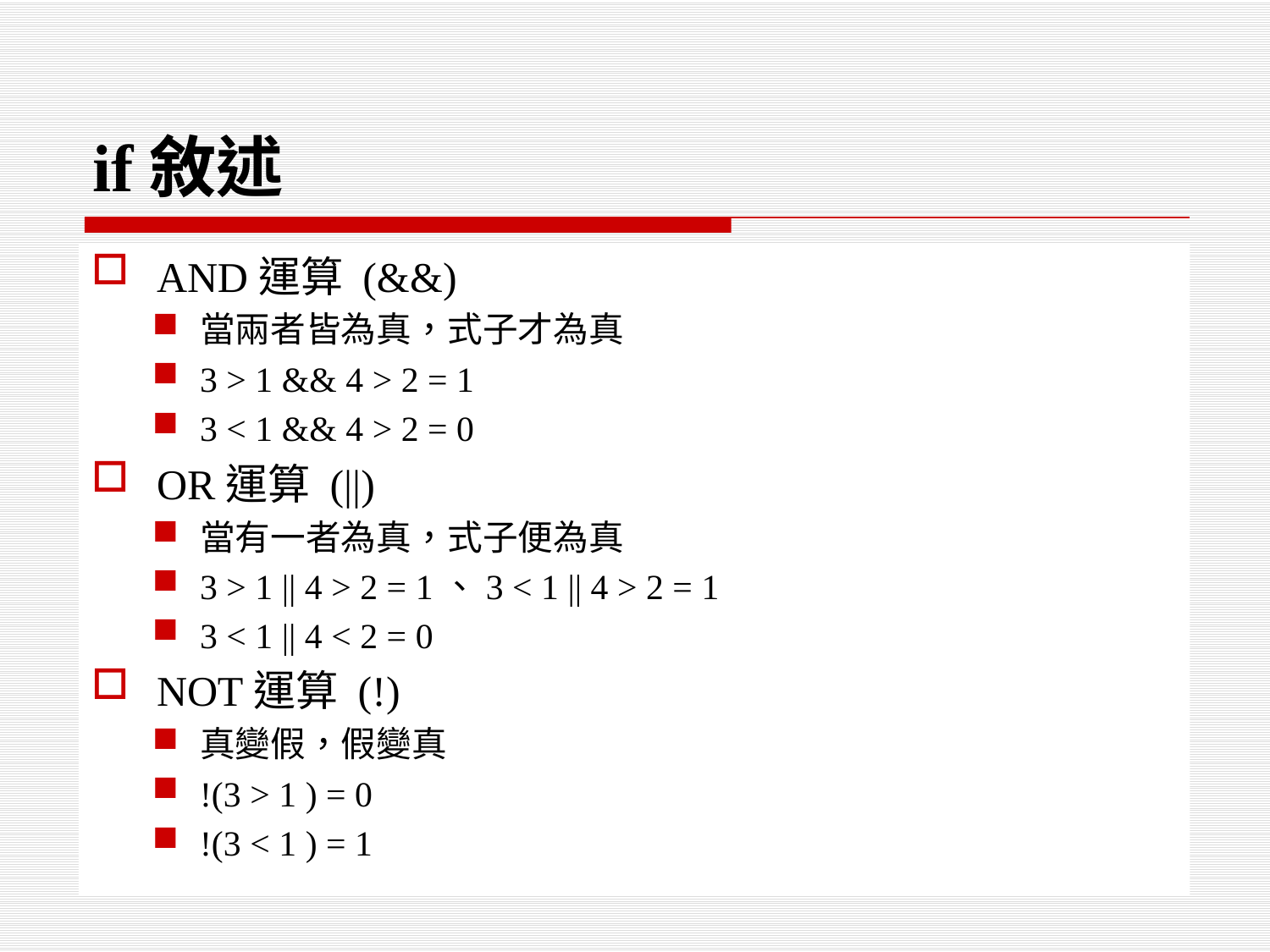

# if敘述
AND運算 (&&)
當兩者皆為真，式子才為真
3 > 1 && 4 > 2 = 1
3 < 1 && 4 > 2 = 0
OR運算 (||)
當有一者為真，式子便為真
3 > 1 || 4 > 2 = 1、3 < 1 || 4 > 2 = 1
3 < 1 || 4 < 2 = 0
NOT運算 (!)
真變假，假變真
!(3 > 1 ) = 0
!(3 < 1 ) = 1